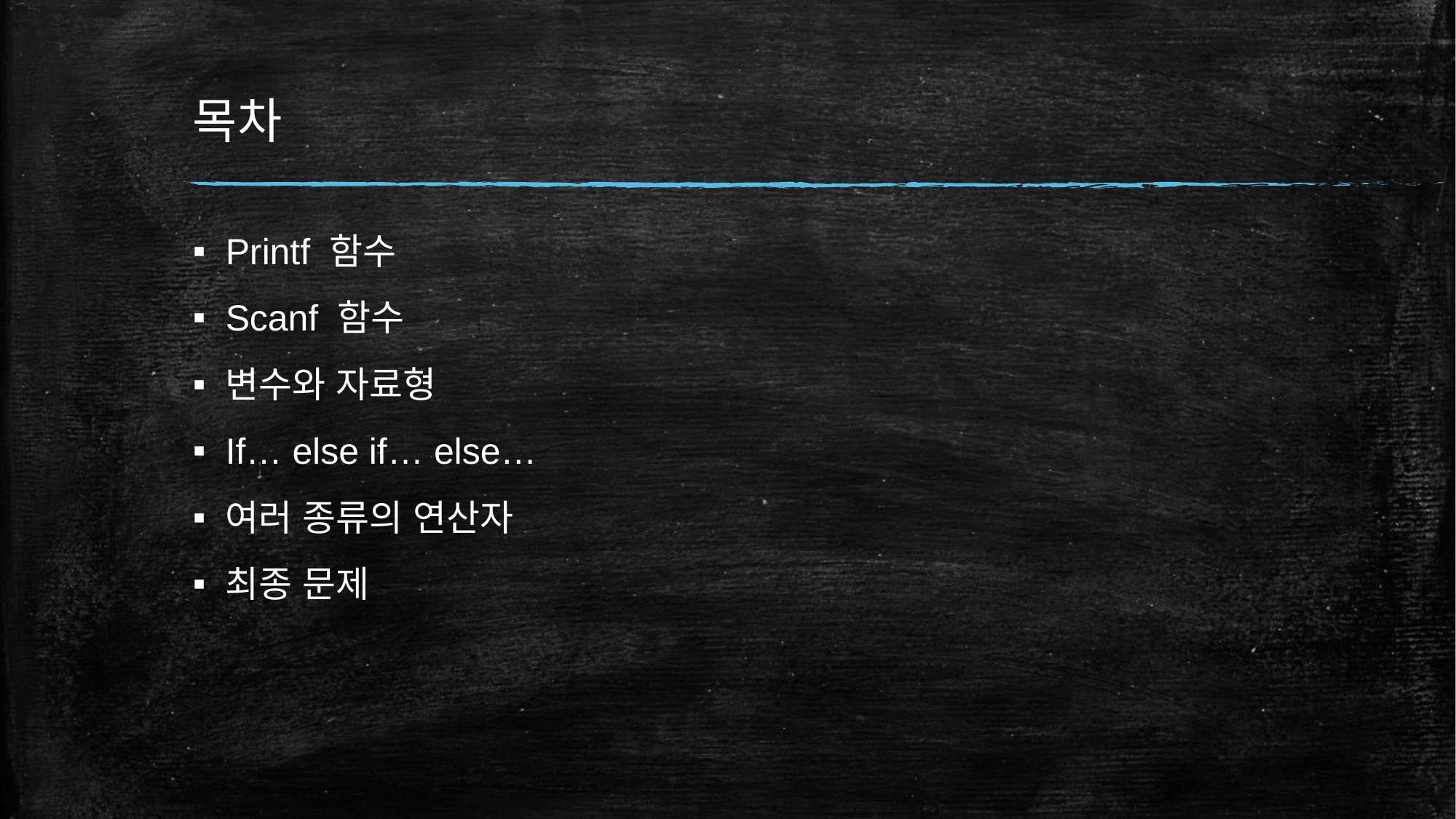

# 목차
Printf 함수
Scanf 함수
변수와 자료형
If… else if… else…
여러 종류의 연산자
최종 문제